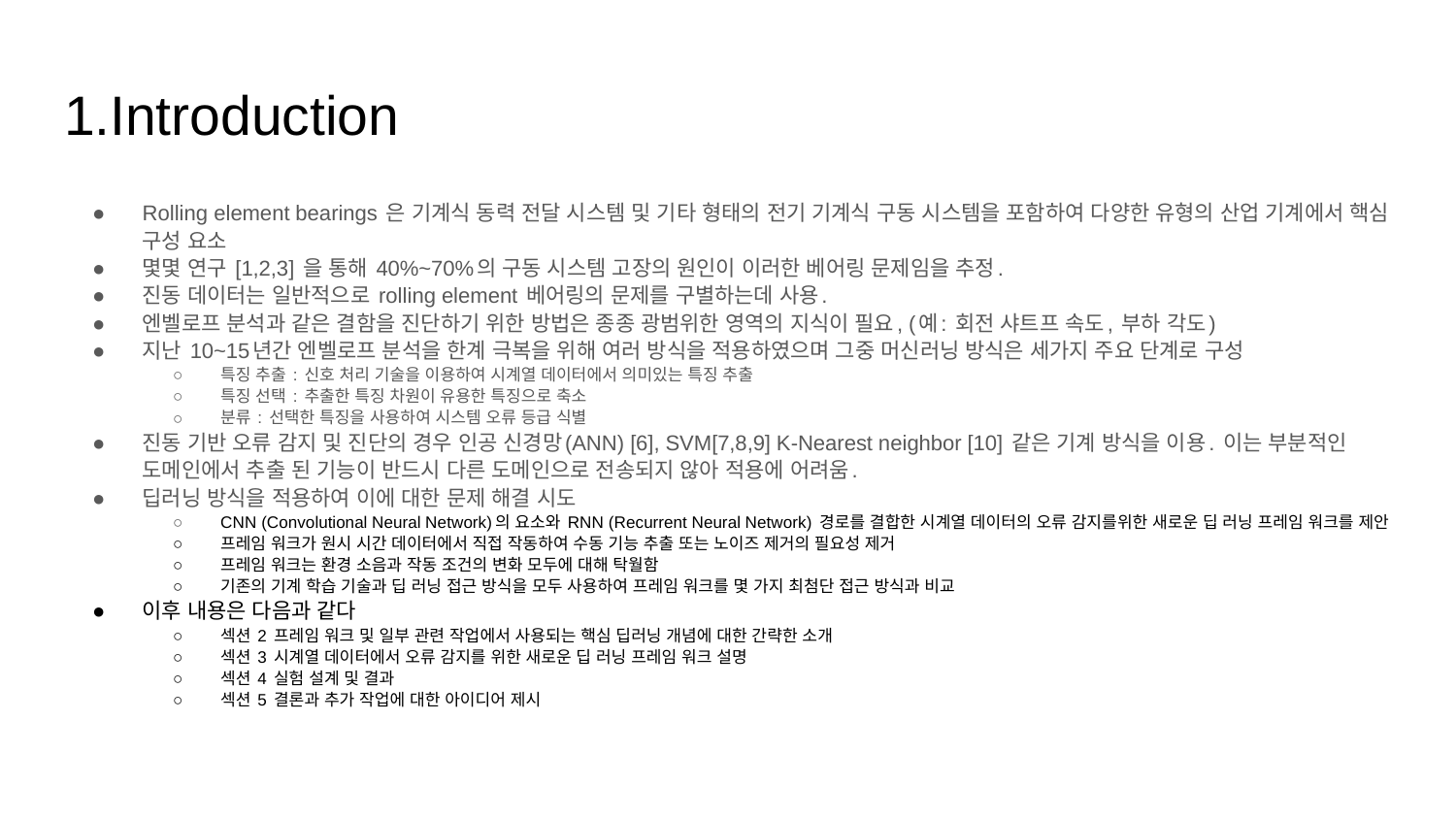

# 1.Introduction
Rolling element bearings 은 기계식 동력 전달 시스템 및 기타 형태의 전기 기계식 구동 시스템을 포함하여 다양한 유형의 산업 기계에서 핵심 구성 요소
몇몇 연구 [1,2,3] 을 통해 40%~70%의 구동 시스템 고장의 원인이 이러한 베어링 문제임을 추정.
진동 데이터는 일반적으로 rolling element 베어링의 문제를 구별하는데 사용.
엔벨로프 분석과 같은 결함을 진단하기 위한 방법은 종종 광범위한 영역의 지식이 필요, (예: 회전 샤트프 속도, 부하 각도)
지난 10~15년간 엔벨로프 분석을 한계 극복을 위해 여러 방식을 적용하였으며 그중 머신러닝 방식은 세가지 주요 단계로 구성
특징 추출 : 신호 처리 기술을 이용하여 시계열 데이터에서 의미있는 특징 추출
특징 선택 : 추출한 특징 차원이 유용한 특징으로 축소
분류 : 선택한 특징을 사용하여 시스템 오류 등급 식별
진동 기반 오류 감지 및 진단의 경우 인공 신경망(ANN) [6], SVM[7,8,9] K-Nearest neighbor [10] 같은 기계 방식을 이용. 이는 부분적인 도메인에서 추출 된 기능이 반드시 다른 도메인으로 전송되지 않아 적용에 어려움.
딥러닝 방식을 적용하여 이에 대한 문제 해결 시도
CNN (Convolutional Neural Network)의 요소와 RNN (Recurrent Neural Network) 경로를 결합한 시계열 데이터의 오류 감지를위한 새로운 딥 러닝 프레임 워크를 제안
프레임 워크가 원시 시간 데이터에서 직접 작동하여 수동 기능 추출 또는 노이즈 제거의 필요성 제거
프레임 워크는 환경 소음과 작동 조건의 변화 모두에 대해 탁월함
기존의 기계 학습 기술과 딥 러닝 접근 방식을 모두 사용하여 프레임 워크를 몇 가지 최첨단 접근 방식과 비교
이후 내용은 다음과 같다
섹션 2 프레임 워크 및 일부 관련 작업에서 사용되는 핵심 딥러닝 개념에 대한 간략한 소개
섹션 3 시계열 데이터에서 오류 감지를 위한 새로운 딥 러닝 프레임 워크 설명
섹션 4 실험 설계 및 결과
섹션 5 결론과 추가 작업에 대한 아이디어 제시